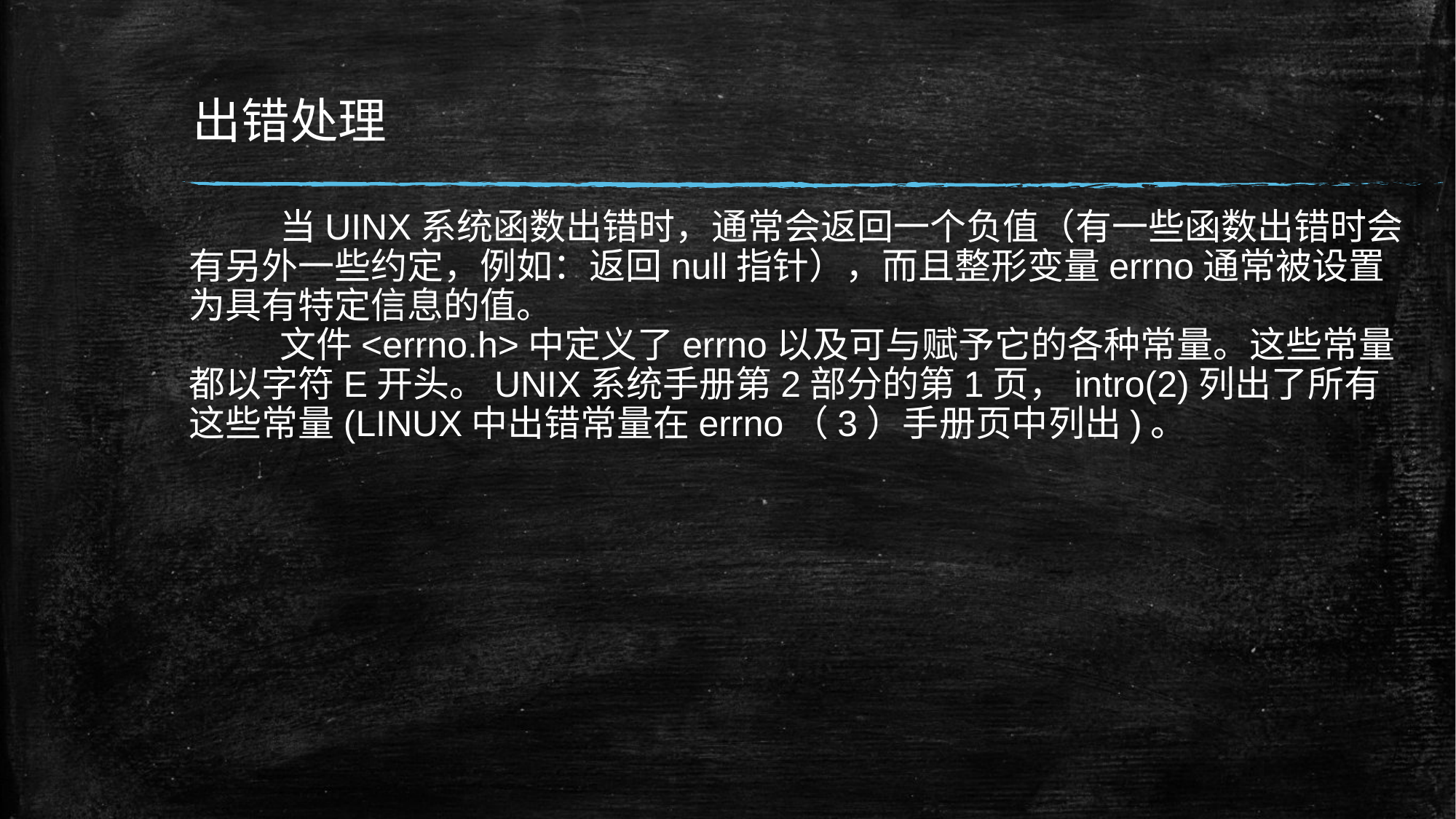

# 出错处理
          当UINX系统函数出错时，通常会返回一个负值（有一些函数出错时会有另外一些约定，例如：返回null指针），而且整形变量errno通常被设置为具有特定信息的值。
          文件<errno.h>中定义了errno以及可与赋予它的各种常量。这些常量都以字符E开头。UNIX系统手册第2部分的第1页，intro(2)列出了所有这些常量(LINUX中出错常量在errno（3）手册页中列出)。